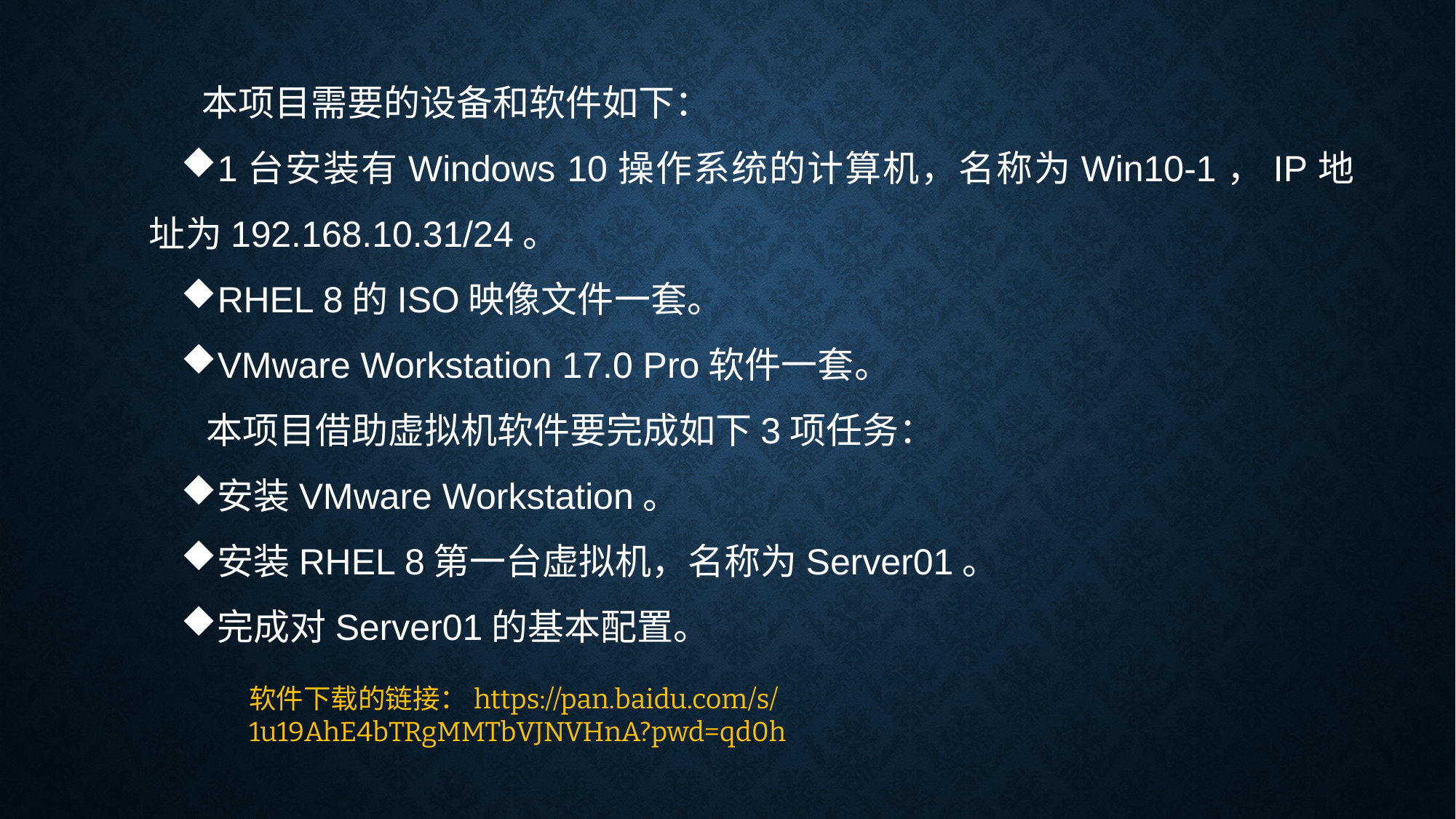

本项目需要的设备和软件如下：
1台安装有Windows 10操作系统的计算机，名称为Win10-1，IP地址为192.168.10.31/24。
RHEL 8的ISO映像文件一套。
VMware Workstation 17.0 Pro软件一套。
  本项目借助虚拟机软件要完成如下3项任务：
安装VMware Workstation。
安装RHEL 8第一台虚拟机，名称为Server01。
完成对Server01的基本配置。

软件下载的链接：https://pan.baidu.com/s/1u19AhE4bTRgMMTbVJNVHnA?pwd=qd0h
6